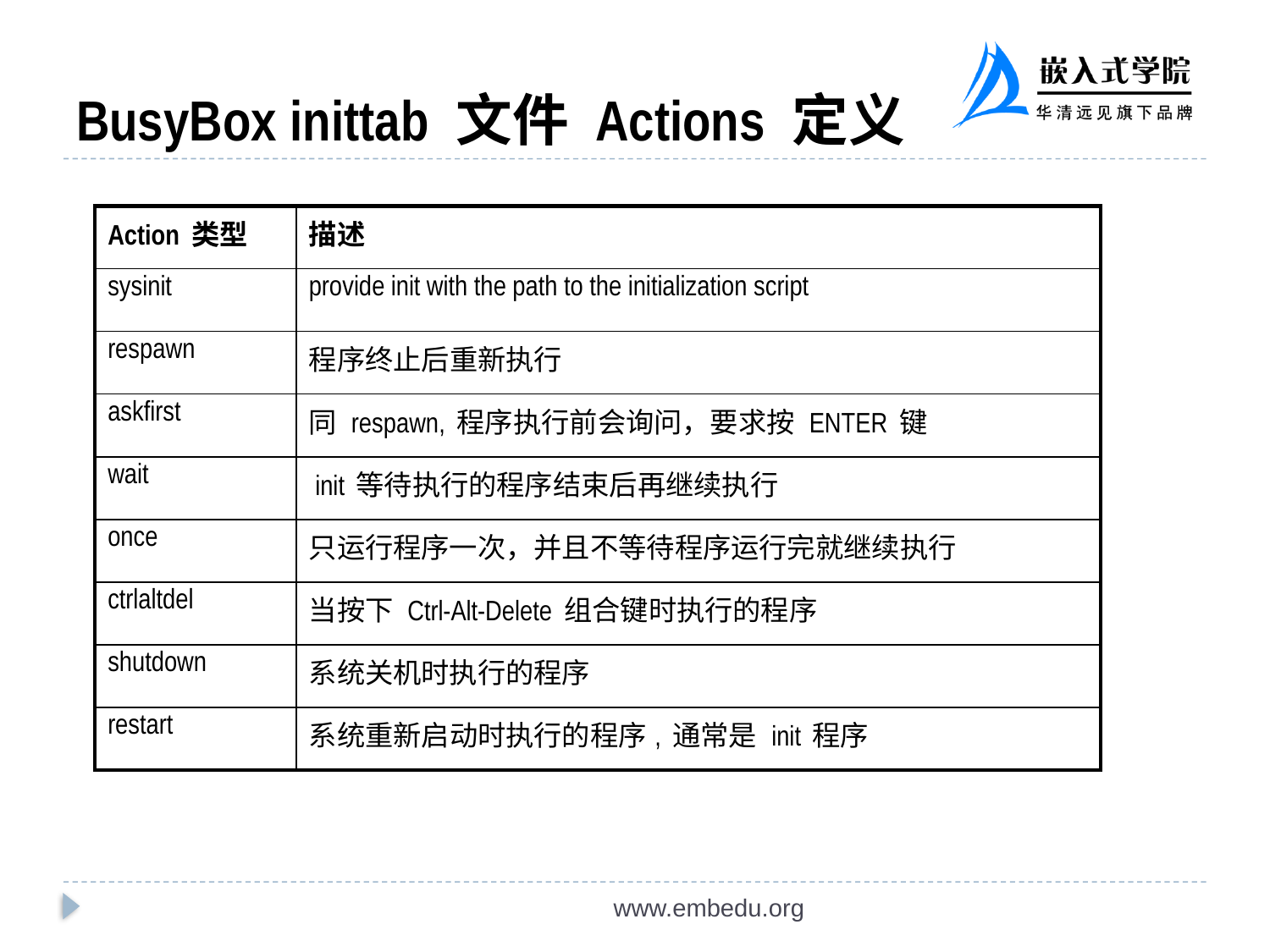

# BusyBox inittab 文件 Actions 定义

| Action 类型 | 描述 |
| --- | --- |
| sysinit | provide init with the path to the initialization script |
| respawn | 程序终止后重新执行 |
| askfirst | 同 respawn, 程序执行前会询问，要求按 ENTER 键 |
| wait | init 等待执行的程序结束后再继续执行 |
| once | 只运行程序一次，并且不等待程序运行完就继续执行 |
| ctrlaltdel | 当按下 Ctrl-Alt-Delete 组合键时执行的程序 |
| shutdown | 系统关机时执行的程序 |
| restart | 系统重新启动时执行的程序, 通常是 init 程序 |
www.embedu.org